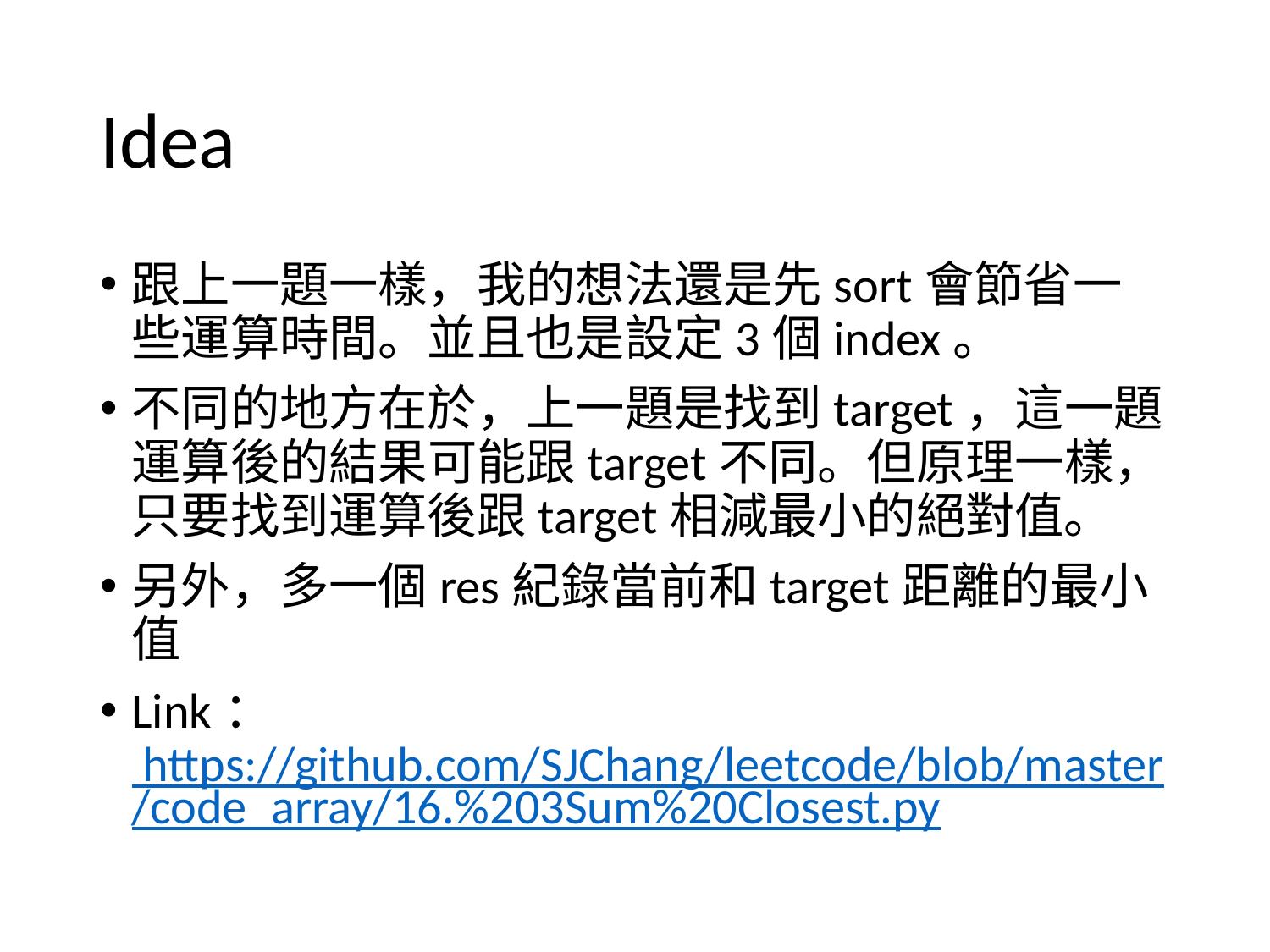

# Idea
跟上一題一樣，我的想法還是先sort會節省一些運算時間。並且也是設定3個index。
不同的地方在於，上一題是找到target，這一題運算後的結果可能跟target不同。但原理一樣，只要找到運算後跟target相減最小的絕對值。
另外，多一個res紀錄當前和target距離的最小值
Link： https://github.com/SJChang/leetcode/blob/master/code_array/16.%203Sum%20Closest.py